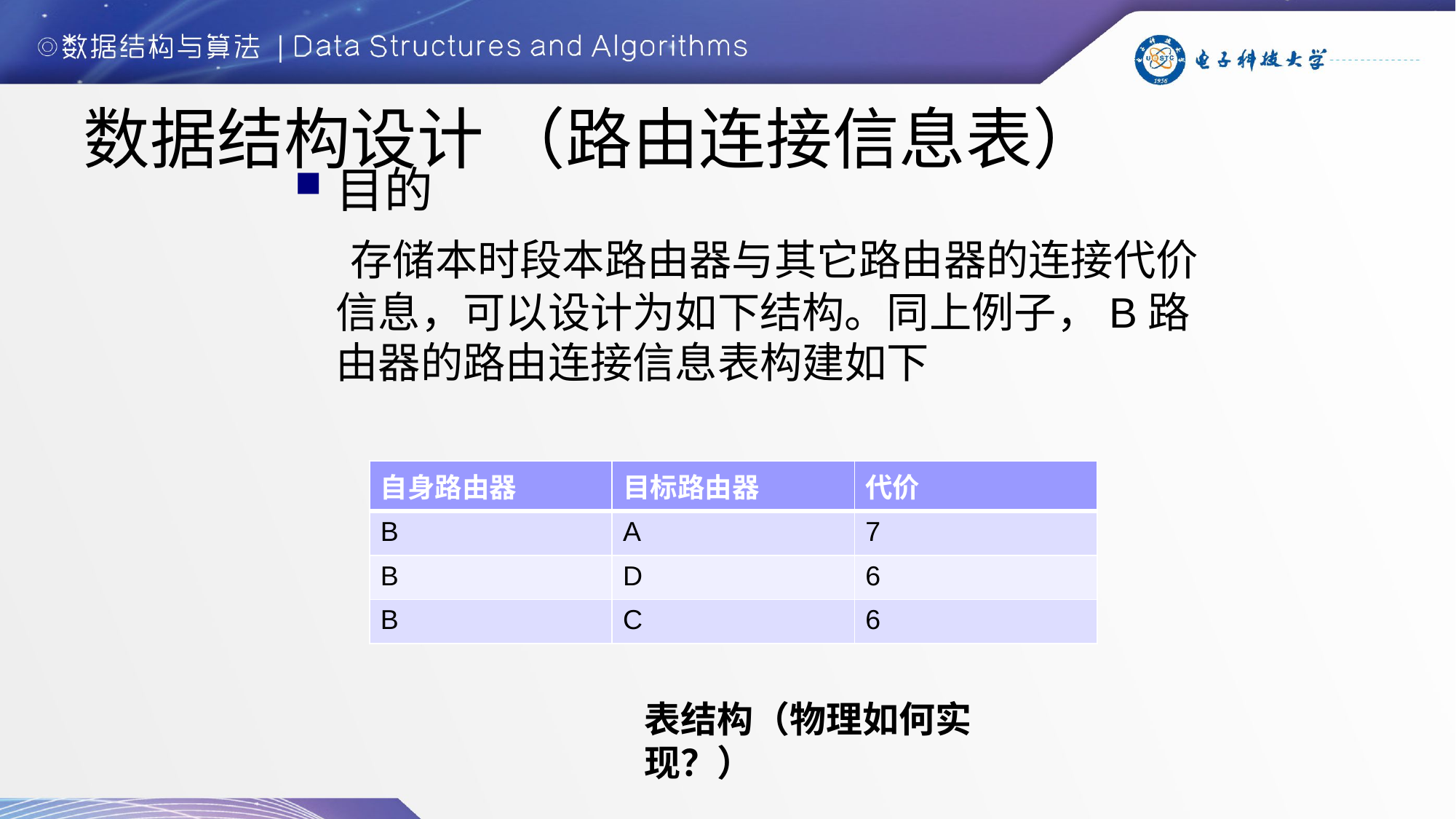

# 数据结构设计 （路由连接信息表）
目的
    存储本时段本路由器与其它路由器的连接代价信息，可以设计为如下结构。同上例子，B路由器的路由连接信息表构建如下

| 自身路由器 | 目标路由器 | 代价 |
| --- | --- | --- |
| B | A | 7 |
| B | D | 6 |
| B | C | 6 |
表结构（物理如何实现？）